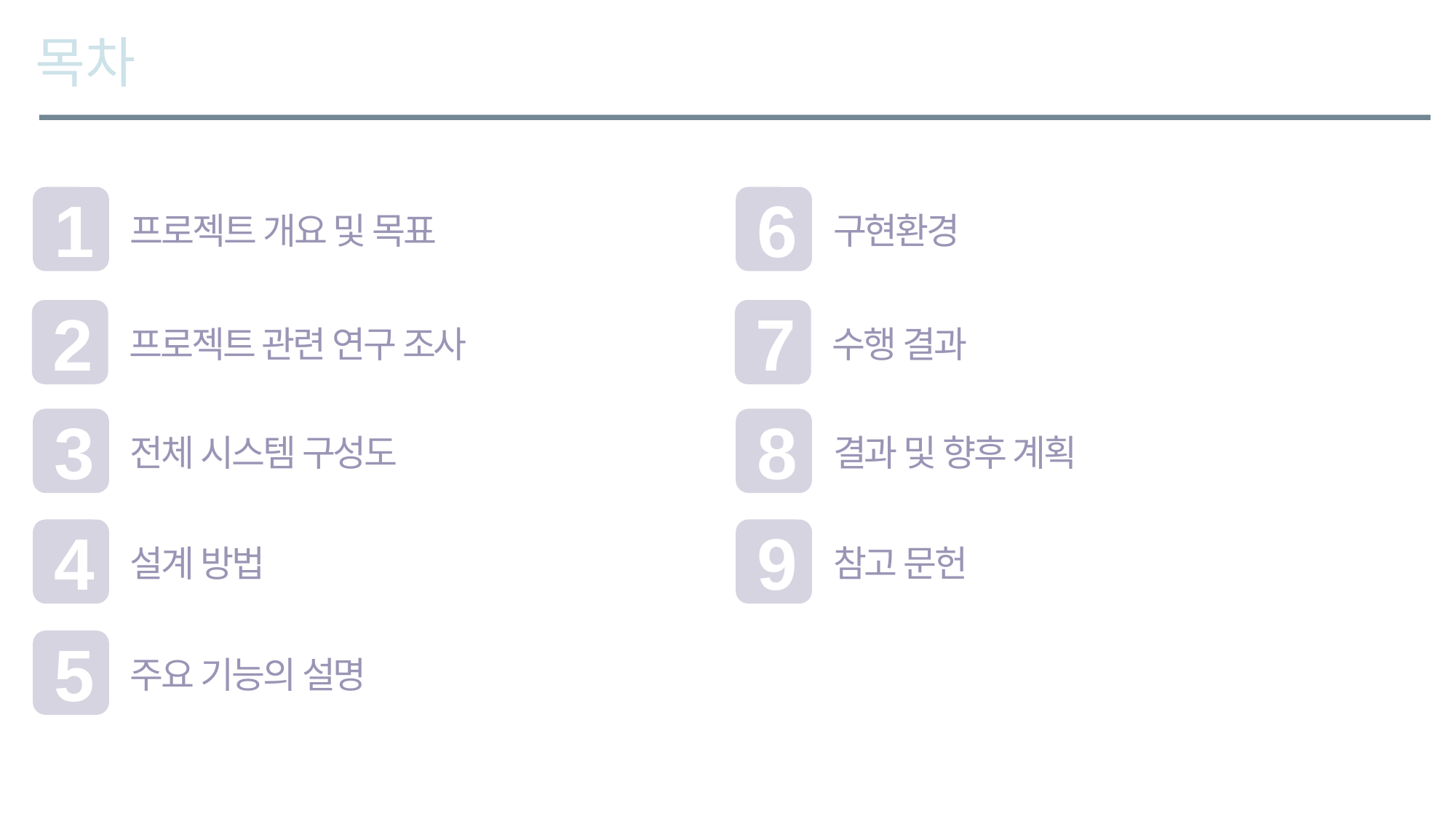

목차
1

6

구현환경
프로젝트 개요 및 목표

수행 결과
7

2

프로젝트 관련 연구 조사

결과 및 향후 계획
8

3

전체 시스템 구성도
4

9

설계 방법
참고 문헌

주요 기능의 설명
5